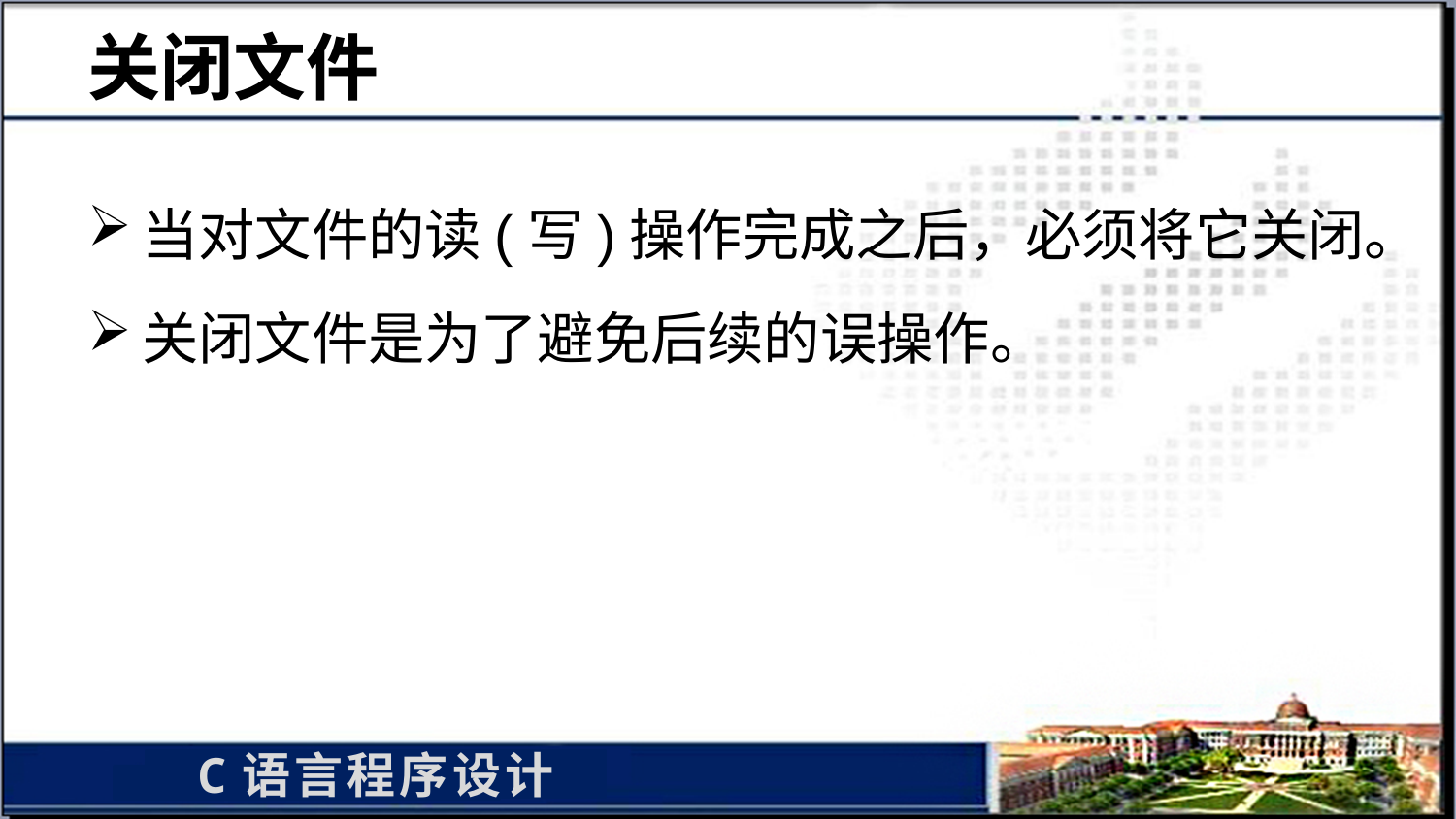

# 关闭文件
当对文件的读(写)操作完成之后，必须将它关闭。
关闭文件是为了避免后续的误操作。